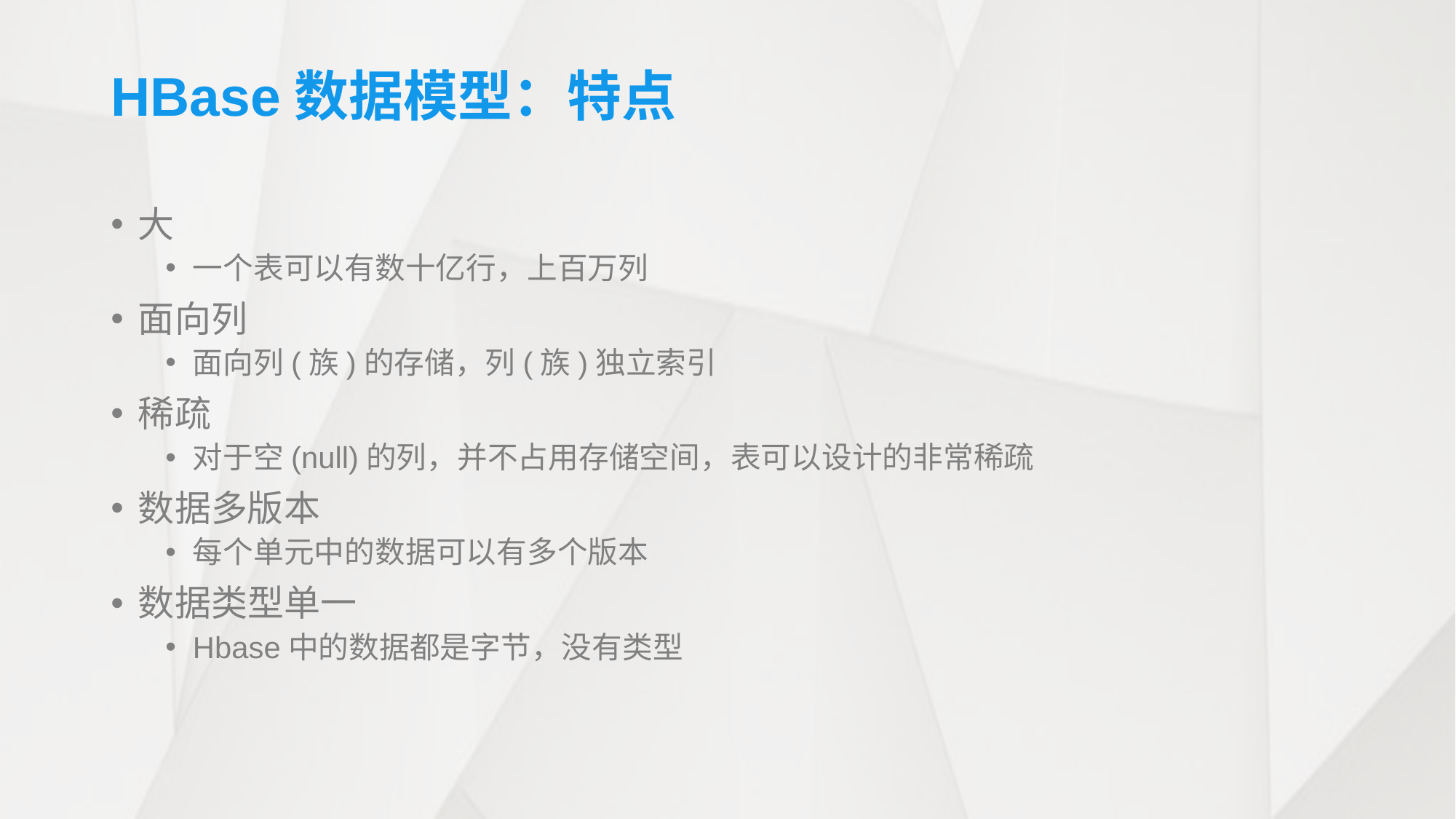

# HBase数据模型：特点
大
一个表可以有数十亿行，上百万列
面向列
面向列(族)的存储，列(族)独立索引
稀疏
对于空(null)的列，并不占用存储空间，表可以设计的非常稀疏
数据多版本
每个单元中的数据可以有多个版本
数据类型单一
Hbase中的数据都是字节，没有类型